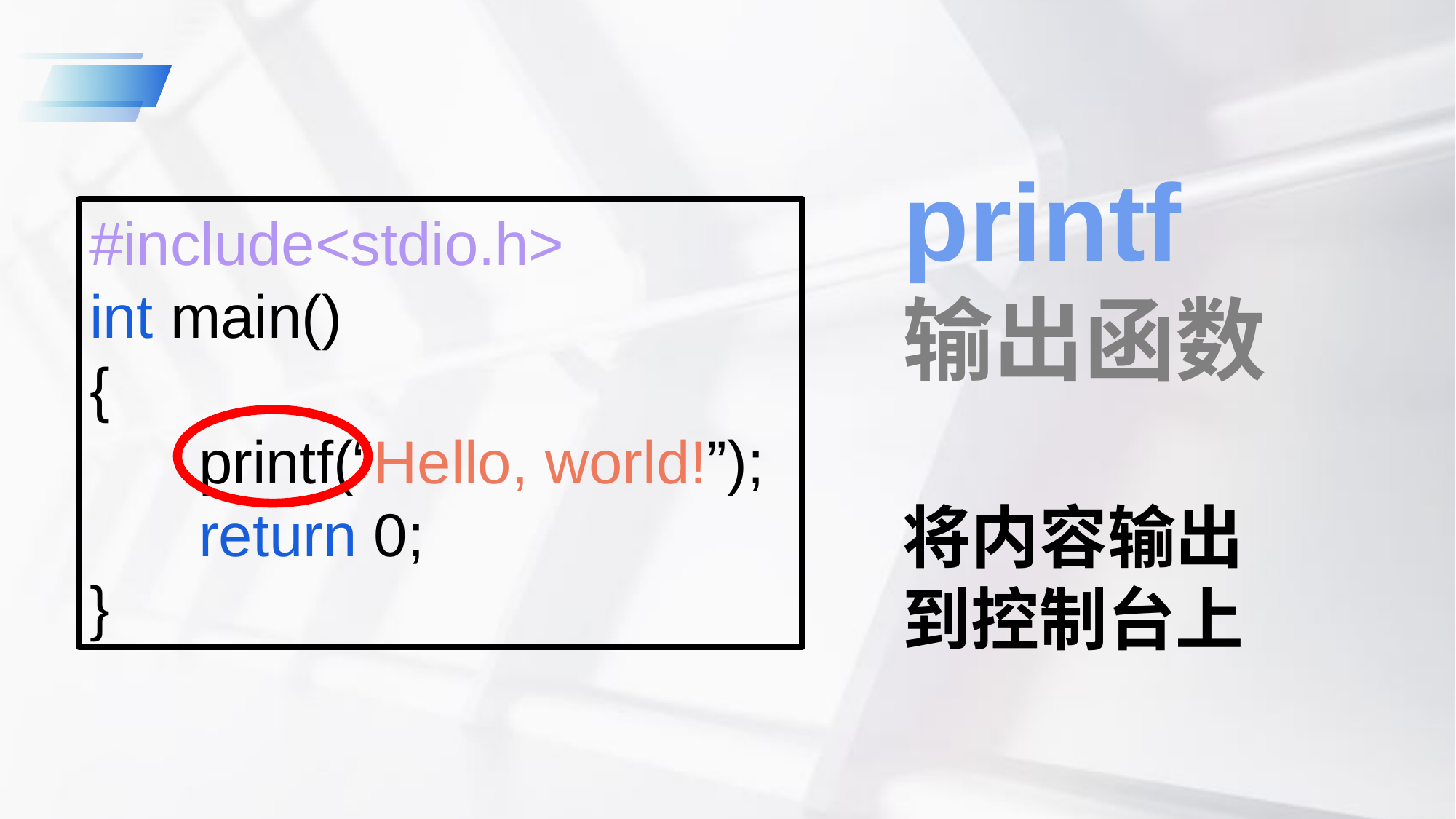

printf
输出函数
#include<stdio.h>
int main()
{
	printf(“Hello, world!”);
	return 0;
}

将内容输出
到控制台上